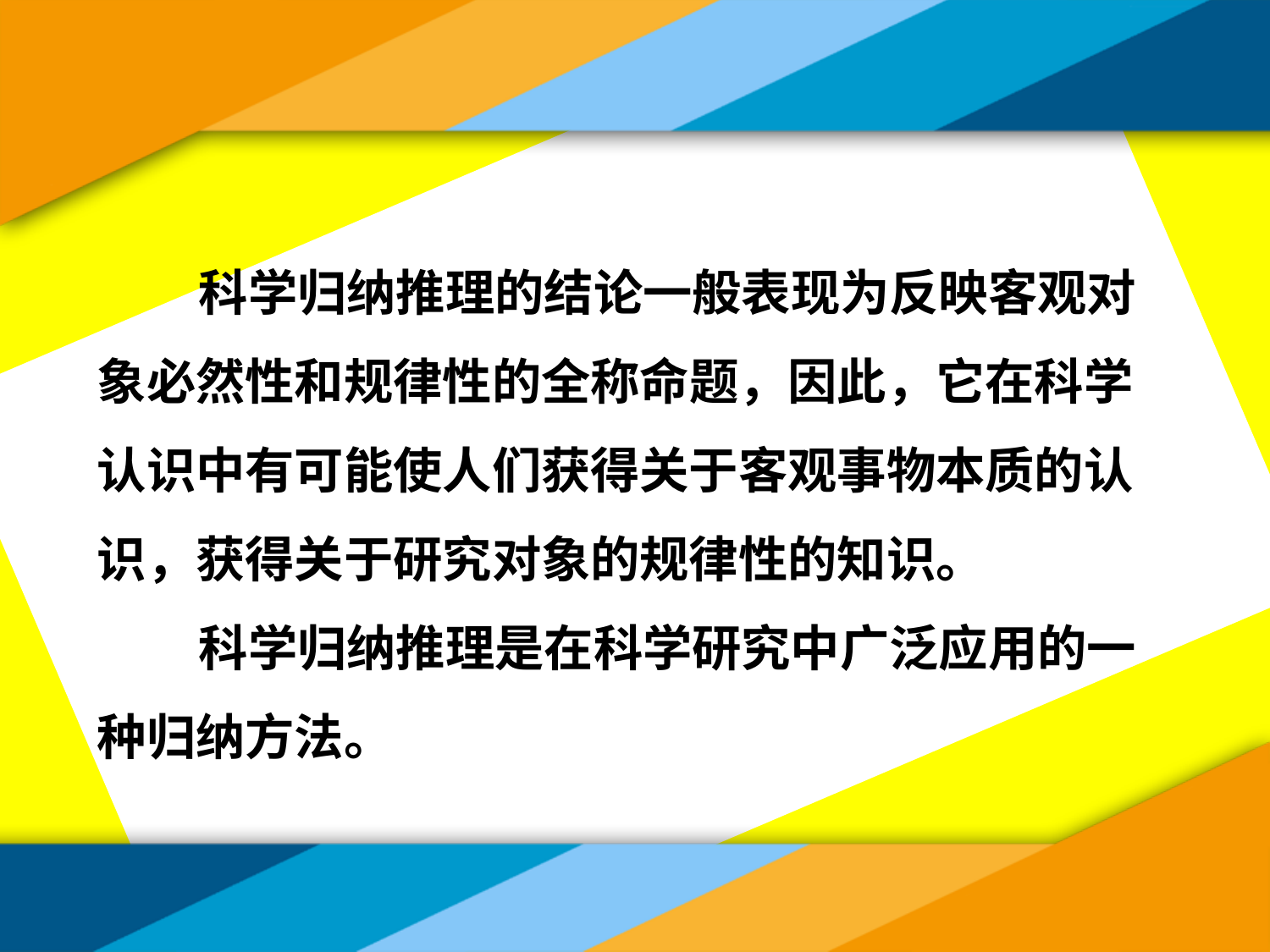

科学归纳推理的结论一般表现为反映客观对象必然性和规律性的全称命题，因此，它在科学认识中有可能使人们获得关于客观事物本质的认识，获得关于研究对象的规律性的知识。
        科学归纳推理是在科学研究中广泛应用的一种归纳方法。